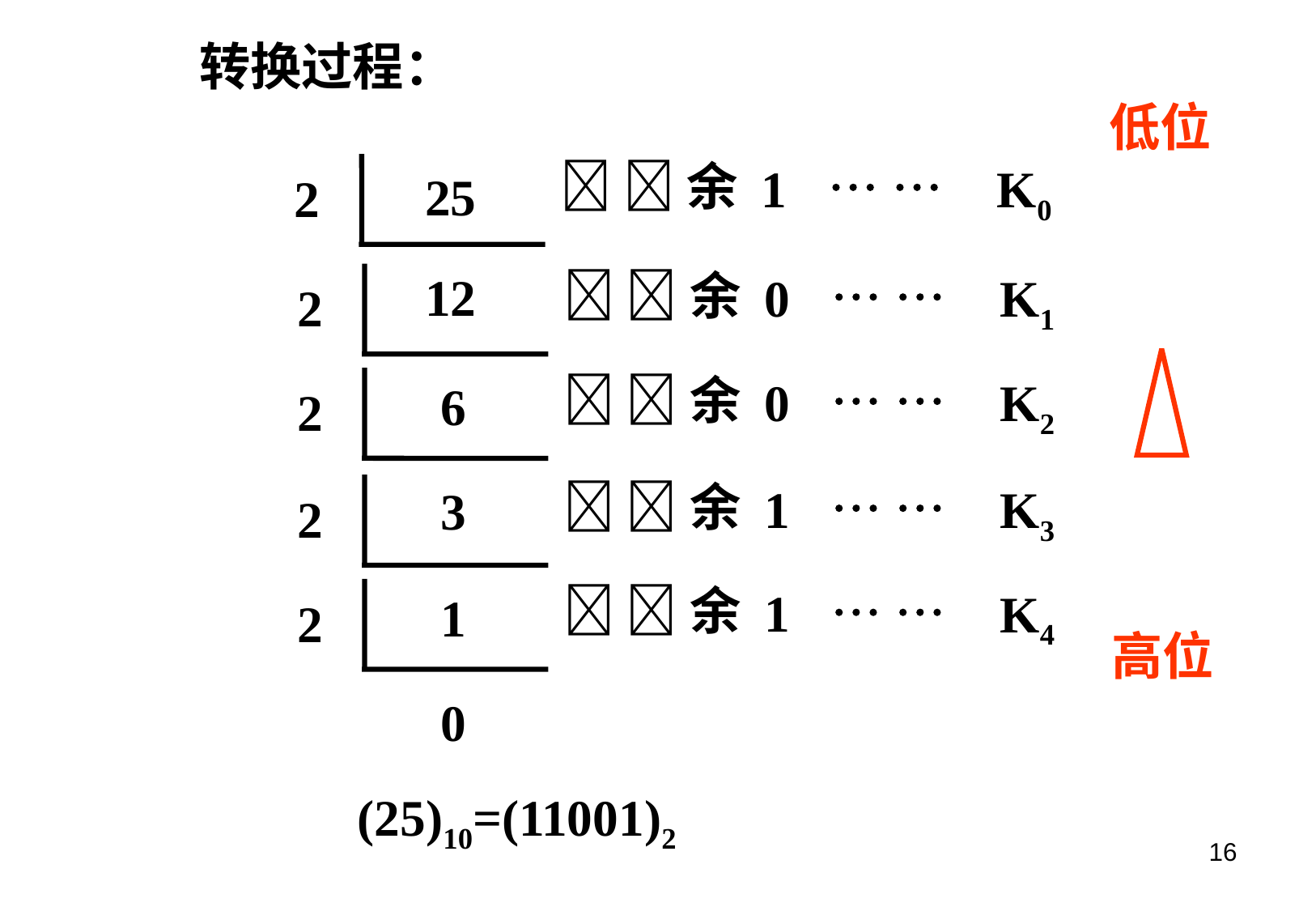

转换过程：
低位
… …
… …余
1
K0

25
2

12
… …
… …余
0
K1

2

6

… …
… …余
0
K2

2

3
… …
… …余
1
K3

2

1
… …
… …余
1
K4

2

0
高位
(25)10=(11001)2
16